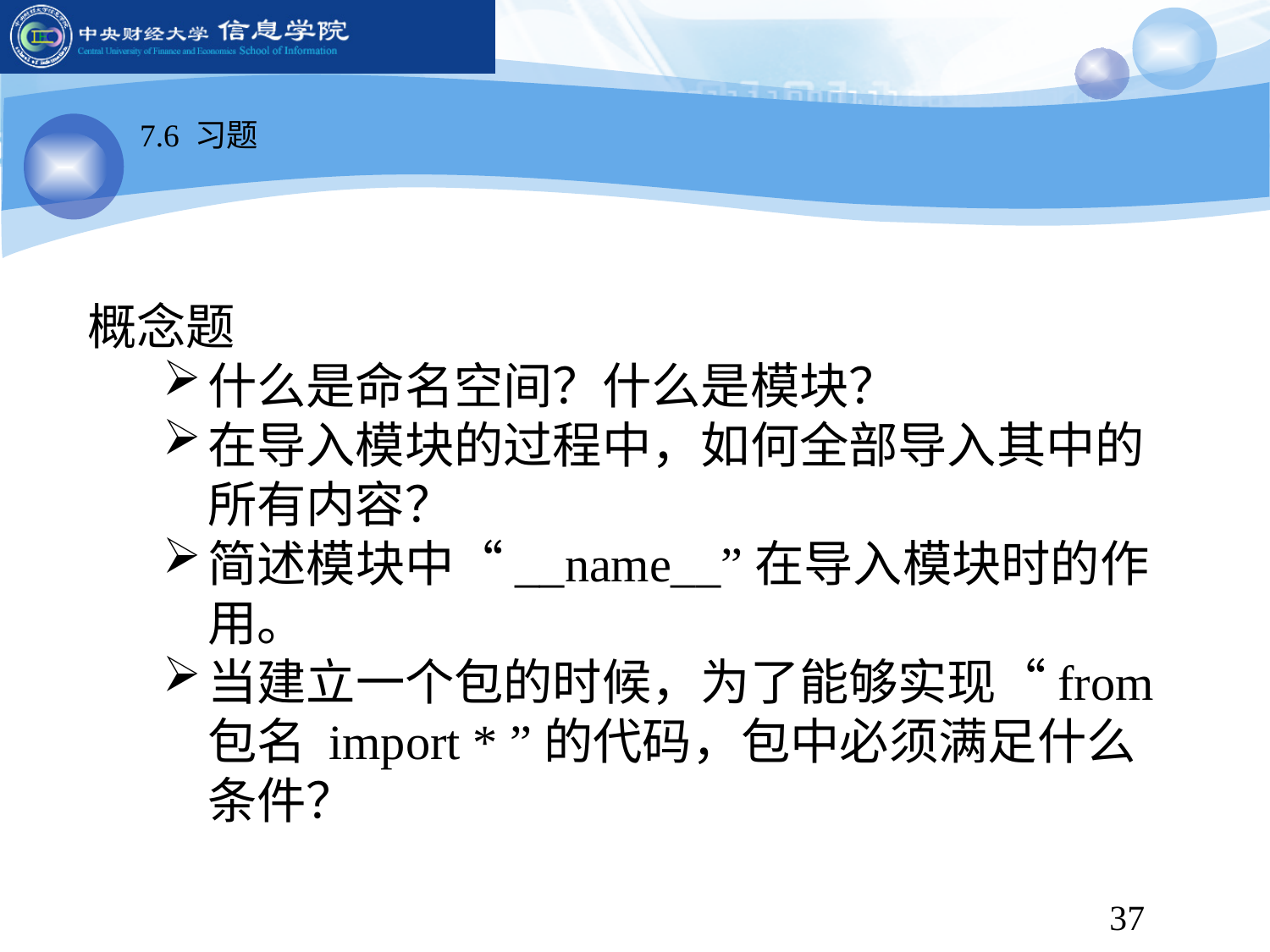

7.6 习题
概念题
什么是命名空间？什么是模块？
在导入模块的过程中，如何全部导入其中的所有内容？
简述模块中“__name__”在导入模块时的作用。
当建立一个包的时候，为了能够实现“from 包名 import * ”的代码，包中必须满足什么条件？